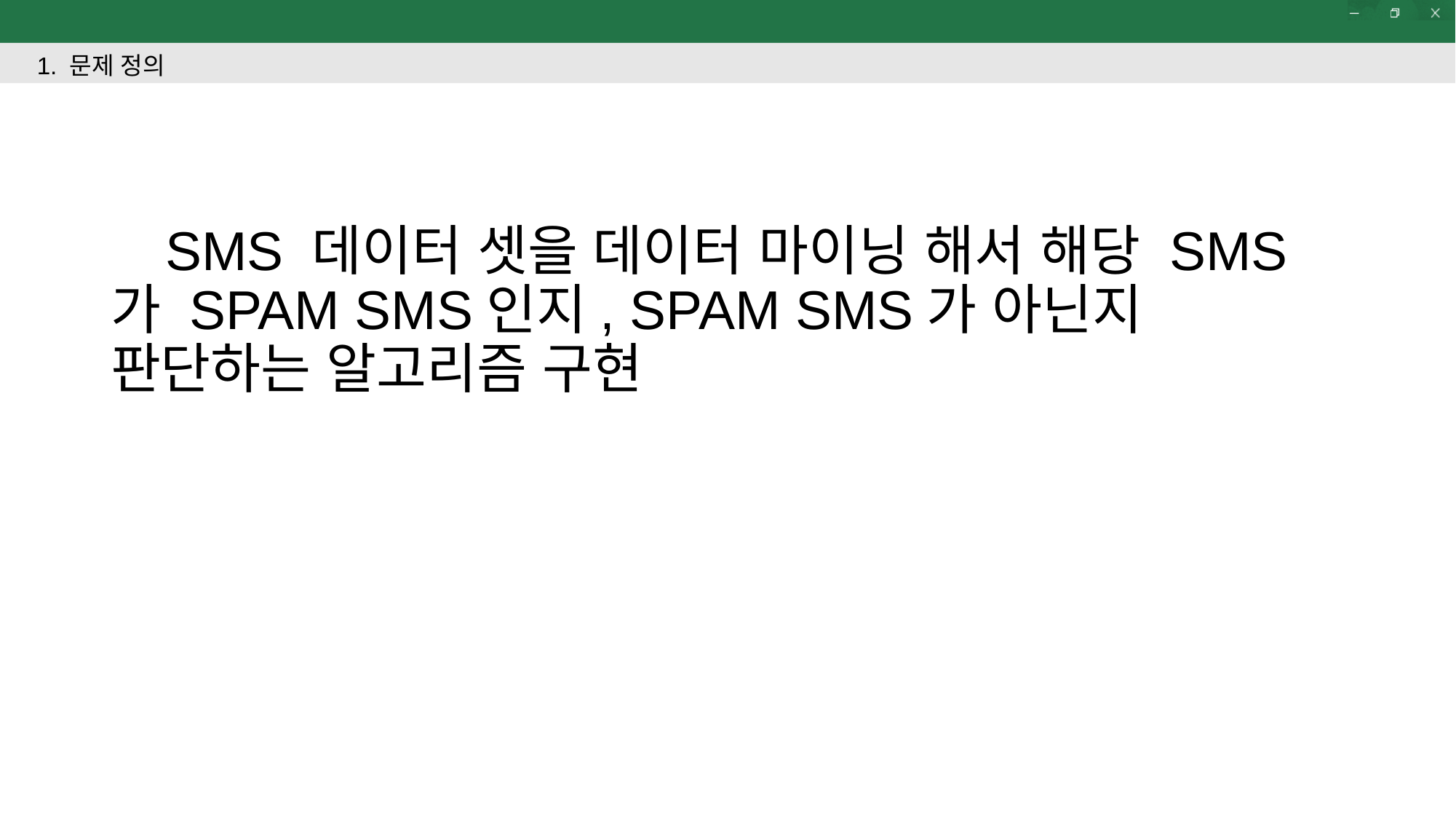

1. 문제 정의
SMS 데이터 셋을 데이터 마이닝 해서 해당 SMS가 SPAM SMS인지, SPAM SMS가 아닌지 판단하는 알고리즘 구현